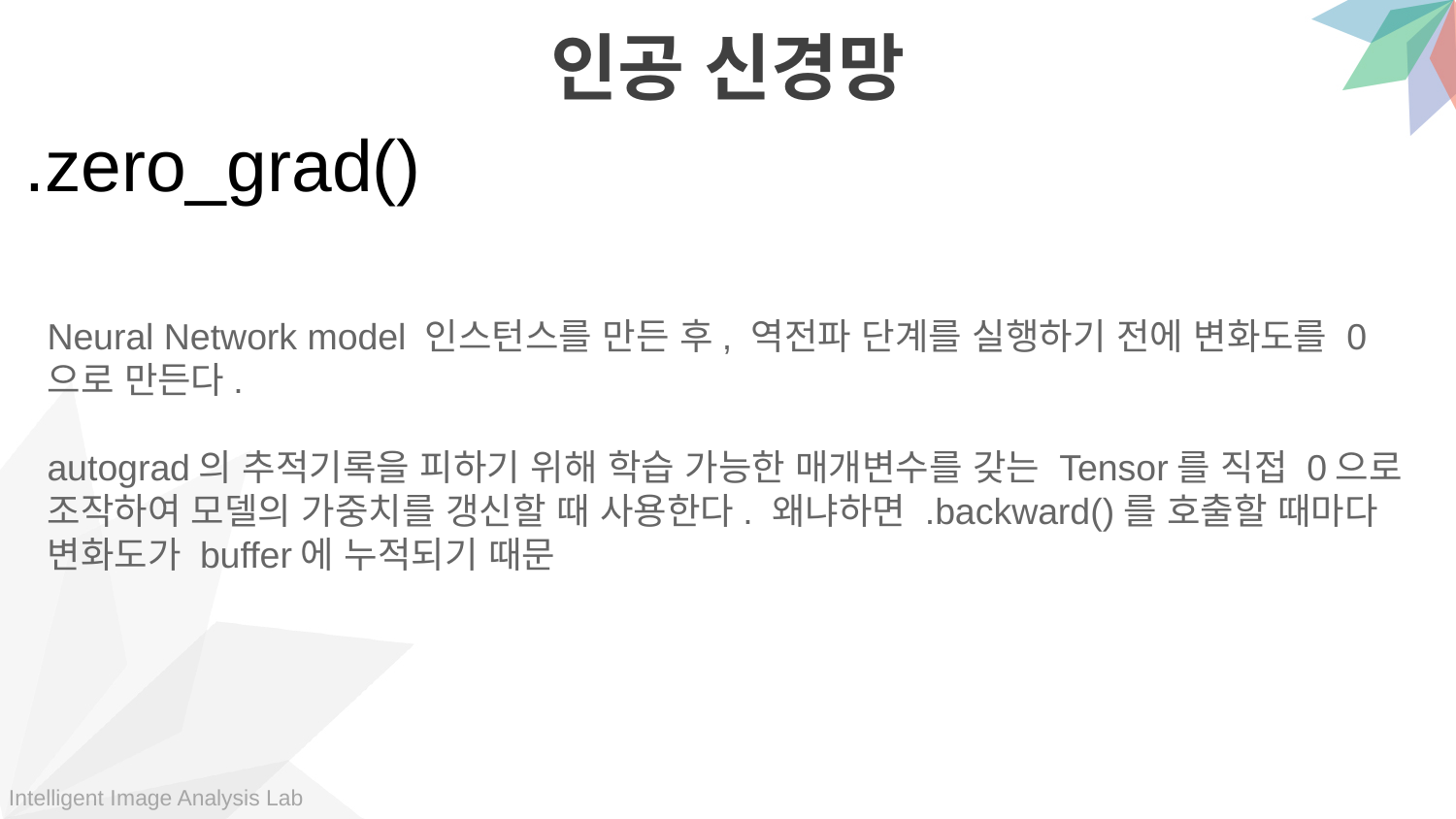

인공 신경망
.zero_grad()
Neural Network model 인스턴스를 만든 후, 역전파 단계를 실행하기 전에 변화도를 0으로 만든다.

autograd의 추적기록을 피하기 위해 학습 가능한 매개변수를 갖는 Tensor를 직접 0으로 조작하여 모델의 가중치를 갱신할 때 사용한다. 왜냐하면 .backward()를 호출할 때마다 변화도가 buffer에 누적되기 때문